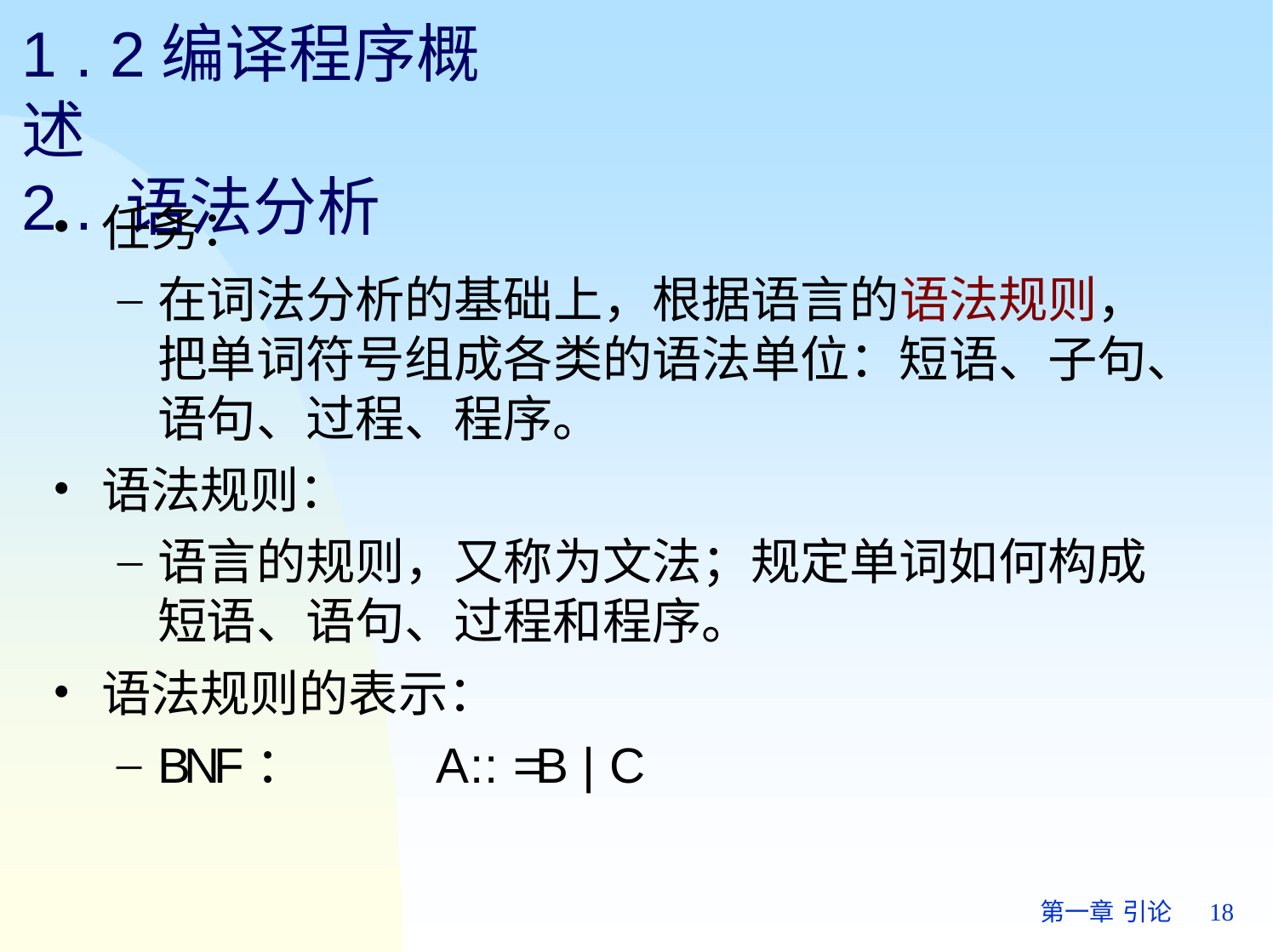

# 1 . 2编译程序概述
2 . 语法分析
任务：
在词法分析的基础上，根据语言的语法规则，  把单词符号组成各类的语法单位：短语、子句、 语句、过程、程序。
语法规则：
语言的规则，又称为文法；规定单词如何构成 短语、语句、过程和程序。
语法规则的表示：
BNF：	A:: =B | C
第一章 引论	18